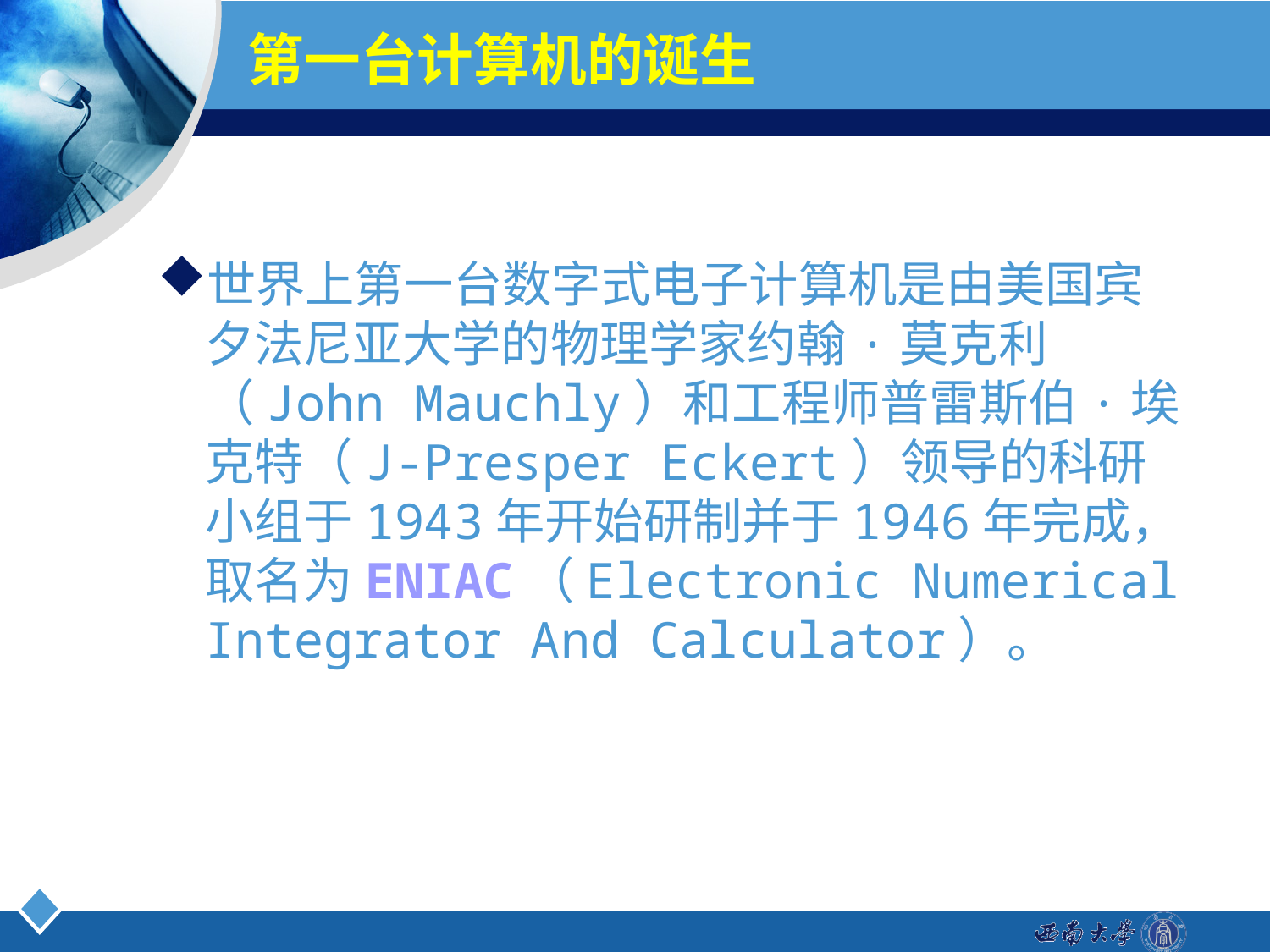

# 第一台计算机的诞生

世界上第一台数字式电子计算机是由美国宾夕法尼亚大学的物理学家约翰·莫克利（John Mauchly）和工程师普雷斯伯·埃克特（J-Presper Eckert）领导的科研小组于1943年开始研制并于1946年完成，取名为ENIAC（Electronic Numerical Integrator And Calculator）。